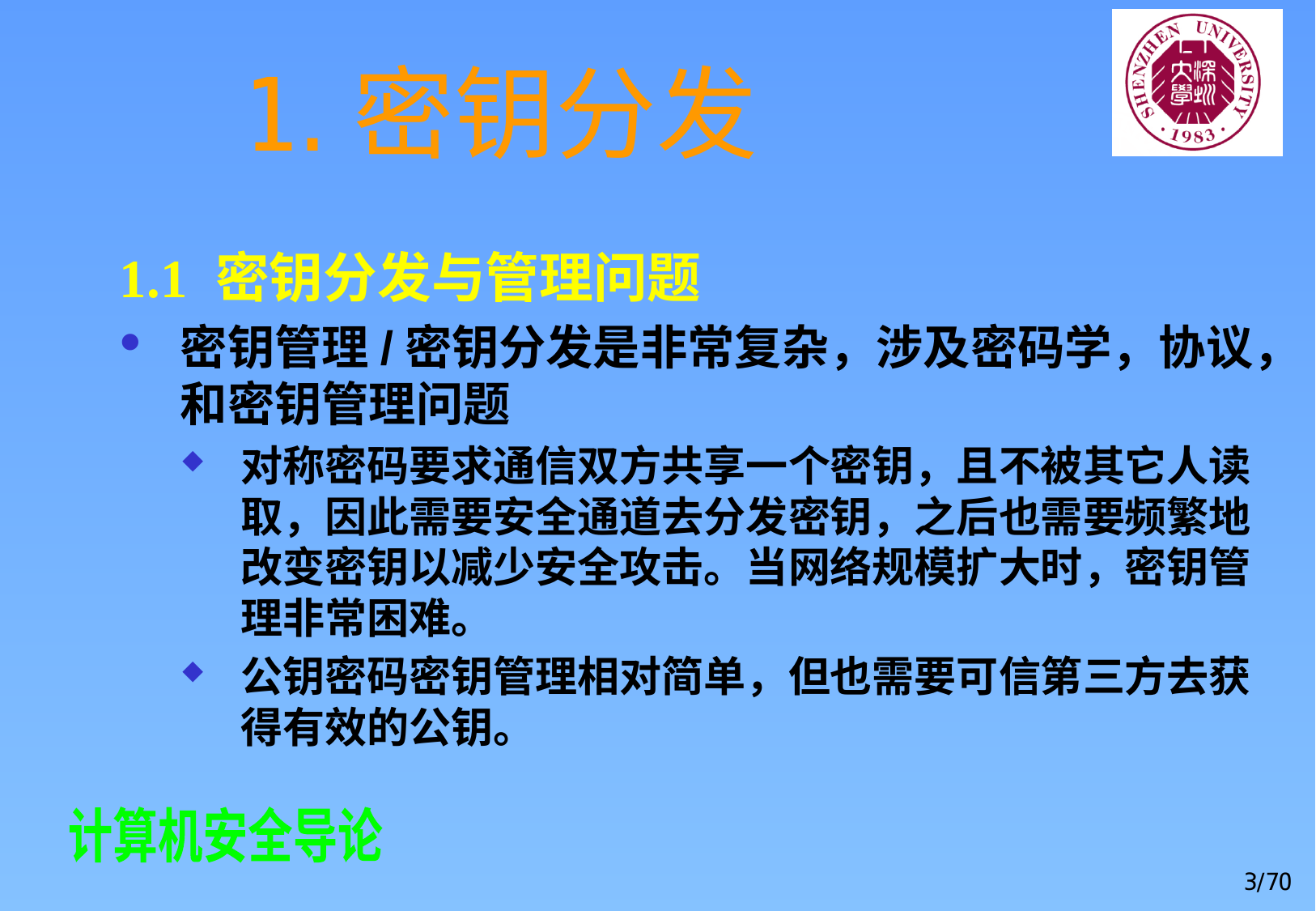

# 1.密钥分发
1.1 密钥分发与管理问题
密钥管理/密钥分发是非常复杂，涉及密码学，协议，和密钥管理问题
对称密码要求通信双方共享一个密钥，且不被其它人读取，因此需要安全通道去分发密钥，之后也需要频繁地改变密钥以减少安全攻击。当网络规模扩大时，密钥管理非常困难。
公钥密码密钥管理相对简单，但也需要可信第三方去获得有效的公钥。
3/70